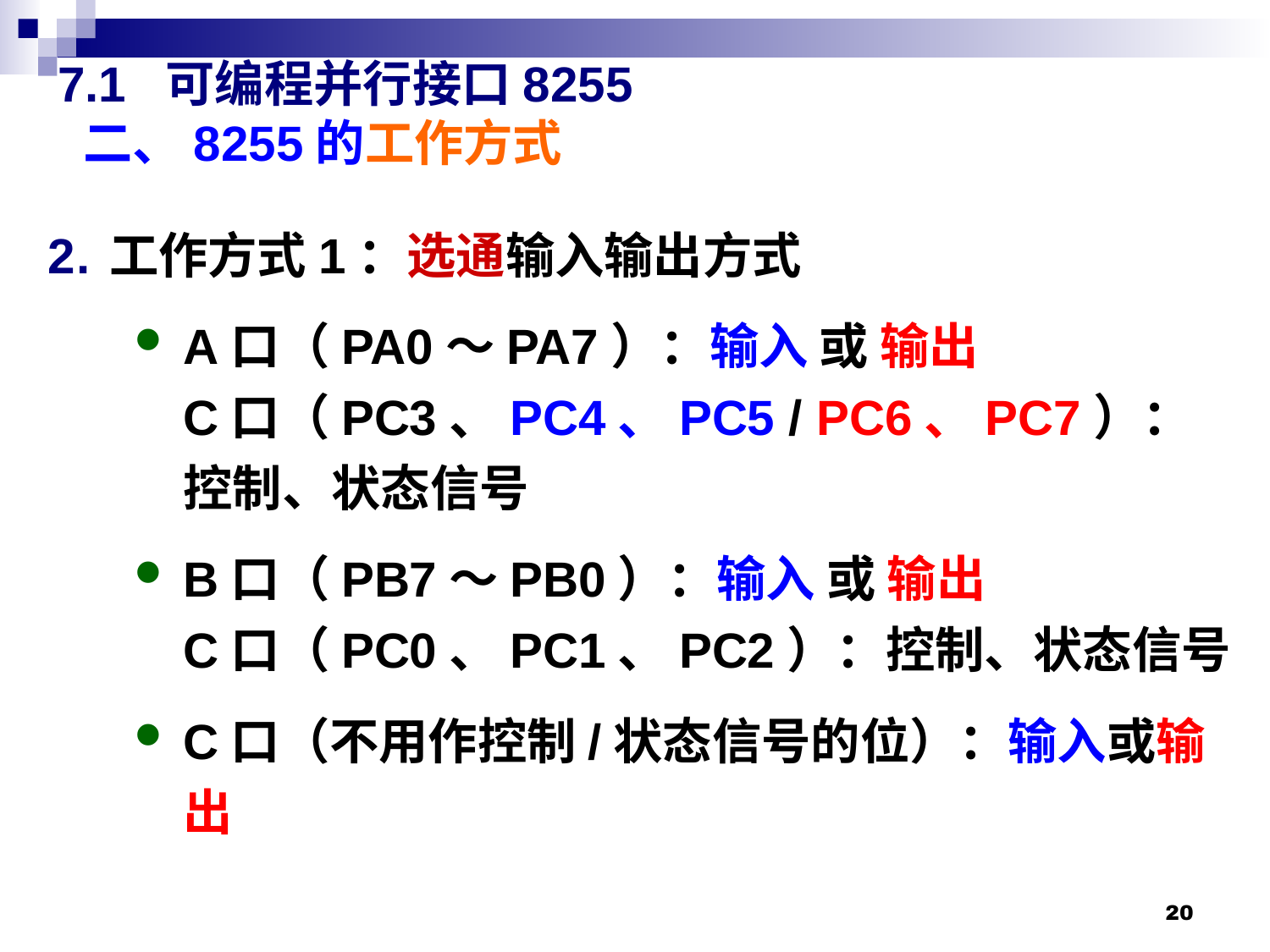

# 7.1  可编程并行接口8255 二、8255的工作方式
工作方式1：选通输入输出方式
A口（PA0～PA7）：输入 或 输出
C口（PC3、PC4、PC5 / PC6、PC7）：
控制、状态信号
B口（PB7～PB0）：输入 或 输出
C口（PC0、PC1、PC2）：控制、状态信号
C口（不用作控制/状态信号的位）：输入或输出
20